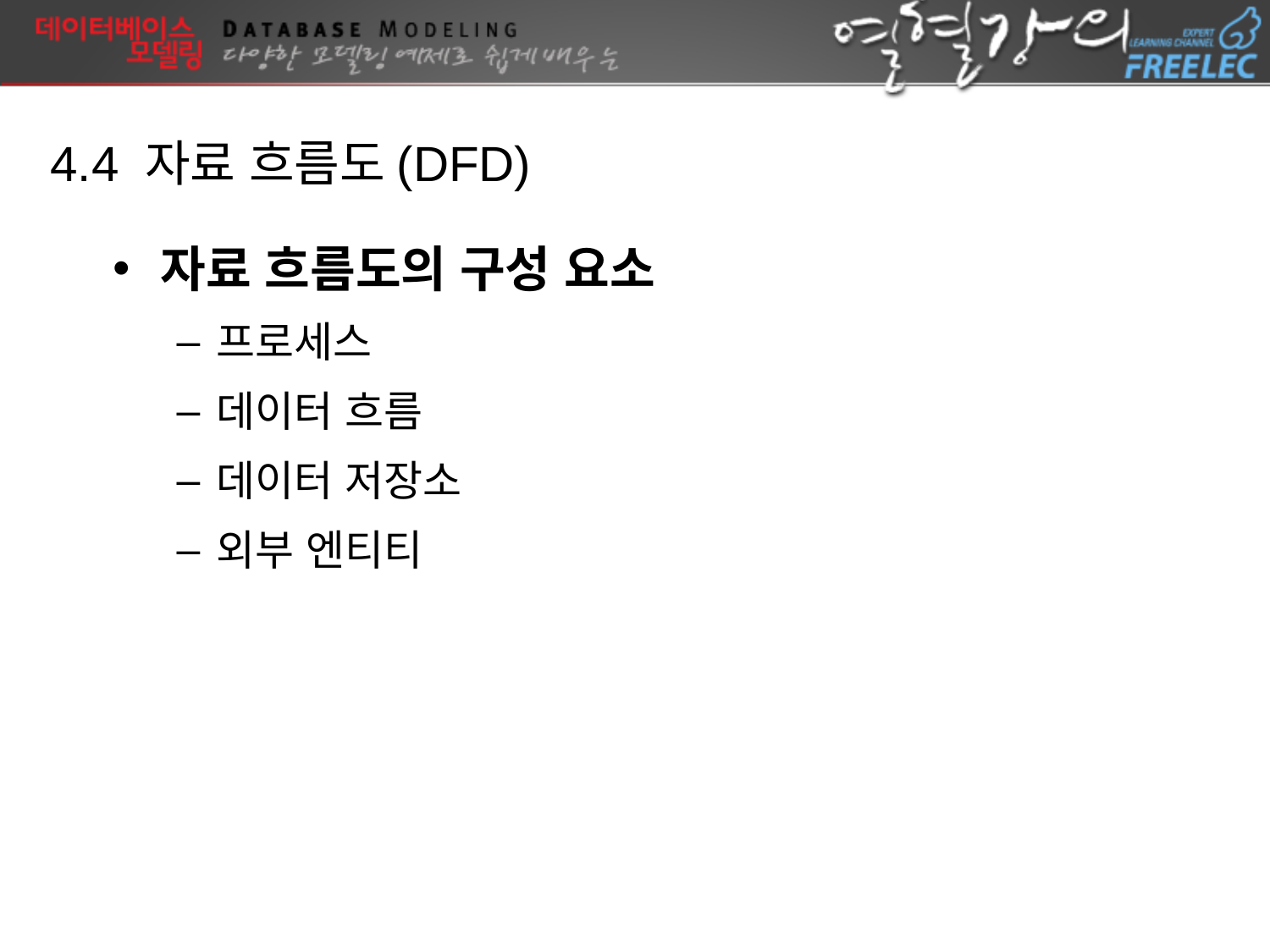

4.4 자료 흐름도(DFD)
자료 흐름도의 구성 요소
프로세스
데이터 흐름
데이터 저장소
외부 엔티티